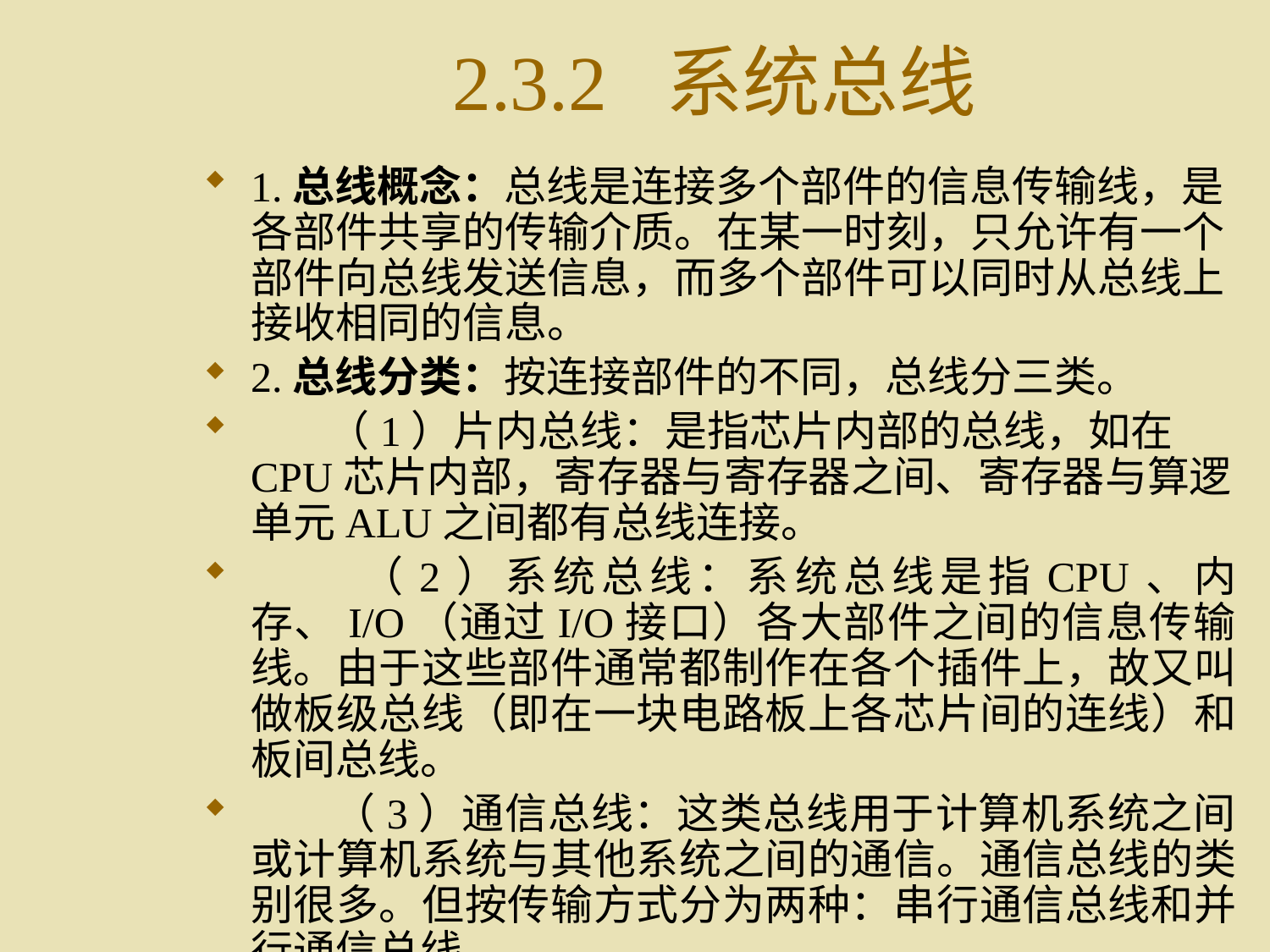

# 2.3.2  系统总线
1.总线概念：总线是连接多个部件的信息传输线，是各部件共享的传输介质。在某一时刻，只允许有一个部件向总线发送信息，而多个部件可以同时从总线上接收相同的信息。
2.总线分类：按连接部件的不同，总线分三类。
       （1）片内总线：是指芯片内部的总线，如在CPU芯片内部，寄存器与寄存器之间、寄存器与算逻单元ALU之间都有总线连接。
      （2）系统总线：系统总线是指CPU、内存、I/O（通过I/O接口）各大部件之间的信息传输线。由于这些部件通常都制作在各个插件上，故又叫做板级总线（即在一块电路板上各芯片间的连线）和板间总线。
       （3）通信总线：这类总线用于计算机系统之间或计算机系统与其他系统之间的通信。通信总线的类别很多。但按传输方式分为两种：串行通信总线和并行通信总线。